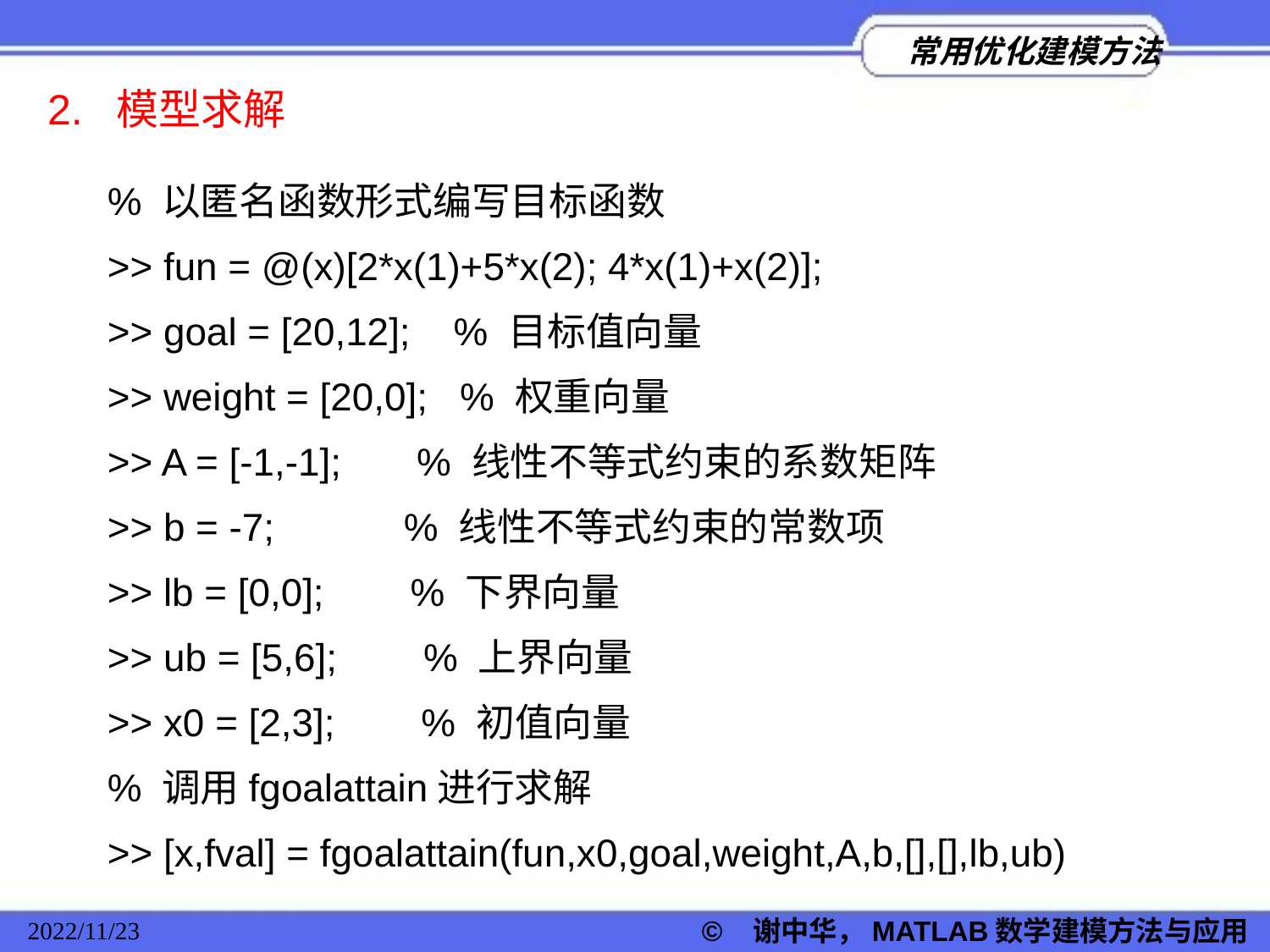

2.  模型求解
% 以匿名函数形式编写目标函数
>> fun = @(x)[2*x(1)+5*x(2); 4*x(1)+x(2)];
>> goal = [20,12];    % 目标值向量
>> weight = [20,0];   % 权重向量
>> A = [-1,-1];       % 线性不等式约束的系数矩阵
>> b = -7;            % 线性不等式约束的常数项
>> lb = [0,0];        % 下界向量
>> ub = [5,6];        % 上界向量
>> x0 = [2,3];        % 初值向量
% 调用fgoalattain进行求解
>> [x,fval] = fgoalattain(fun,x0,goal,weight,A,b,[],[],lb,ub)
2022/11/23
©   谢中华，MATLAB数学建模方法与应用